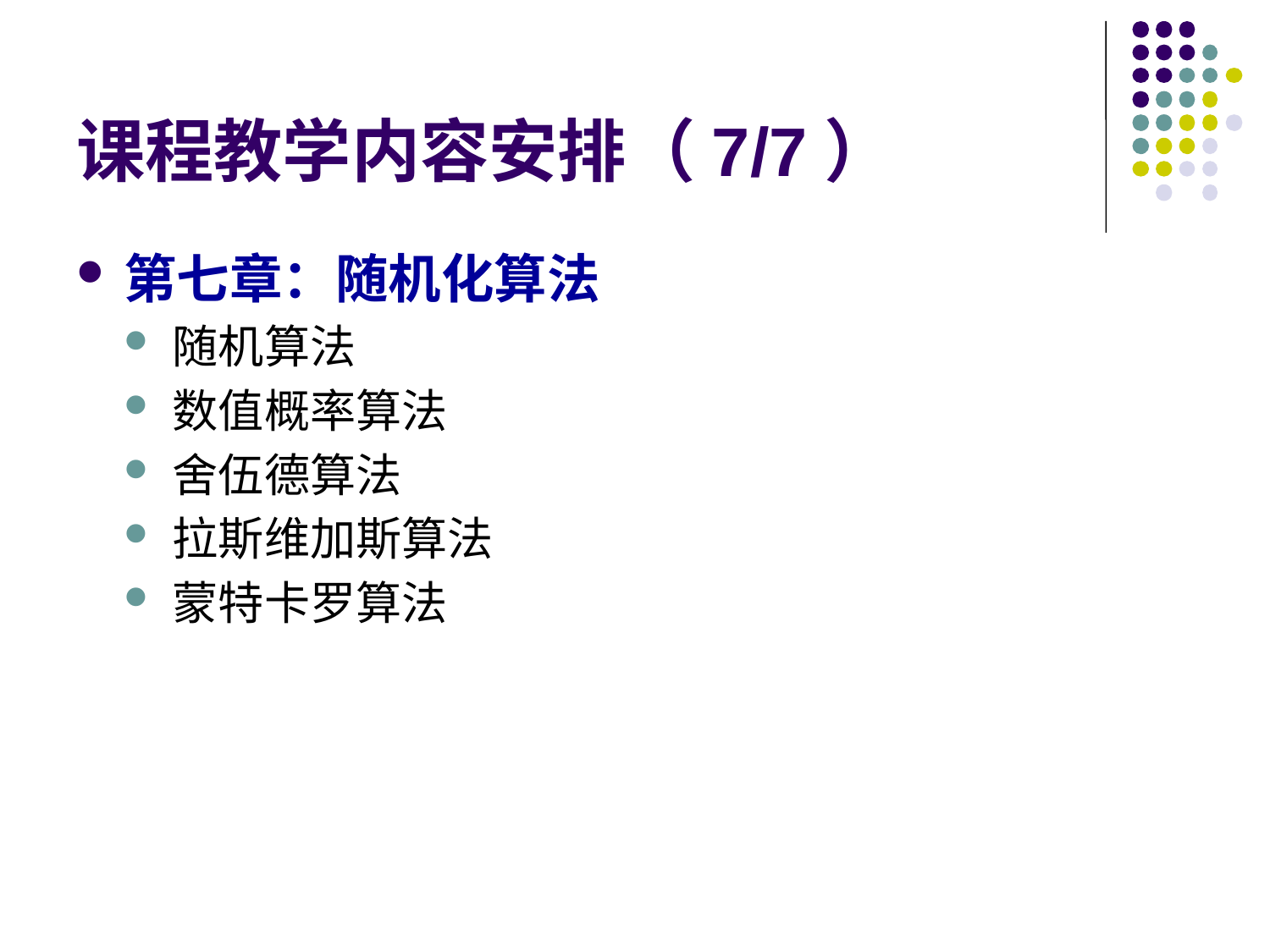

# 课程教学内容安排（7/7）
第七章：随机化算法
随机算法
数值概率算法
舍伍德算法
拉斯维加斯算法
蒙特卡罗算法